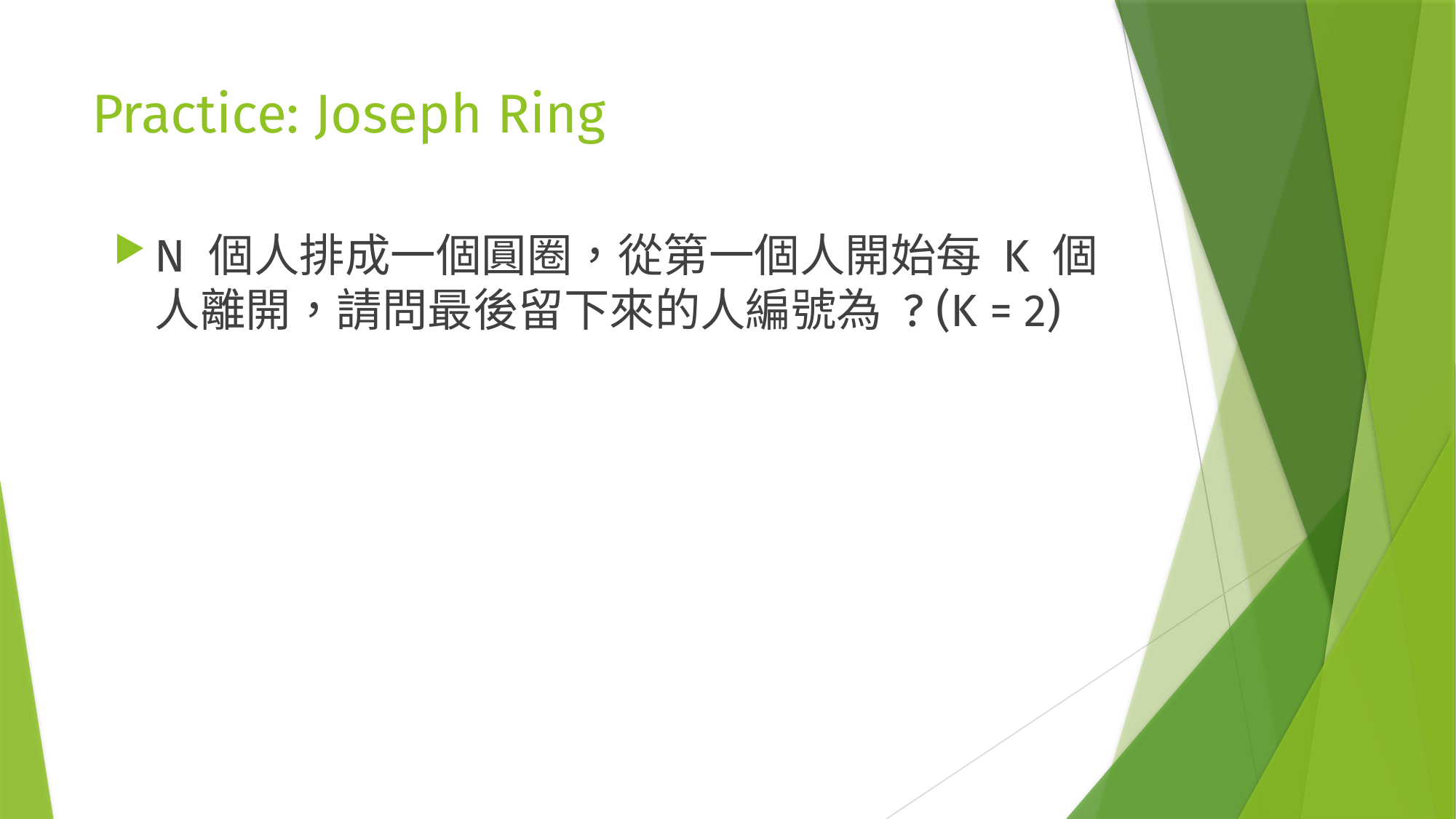

# Practice: Joseph Ring
N 個人排成一個圓圈，從第一個人開始每 K 個人離開，請問最後留下來的人編號為 ? (K = 2)